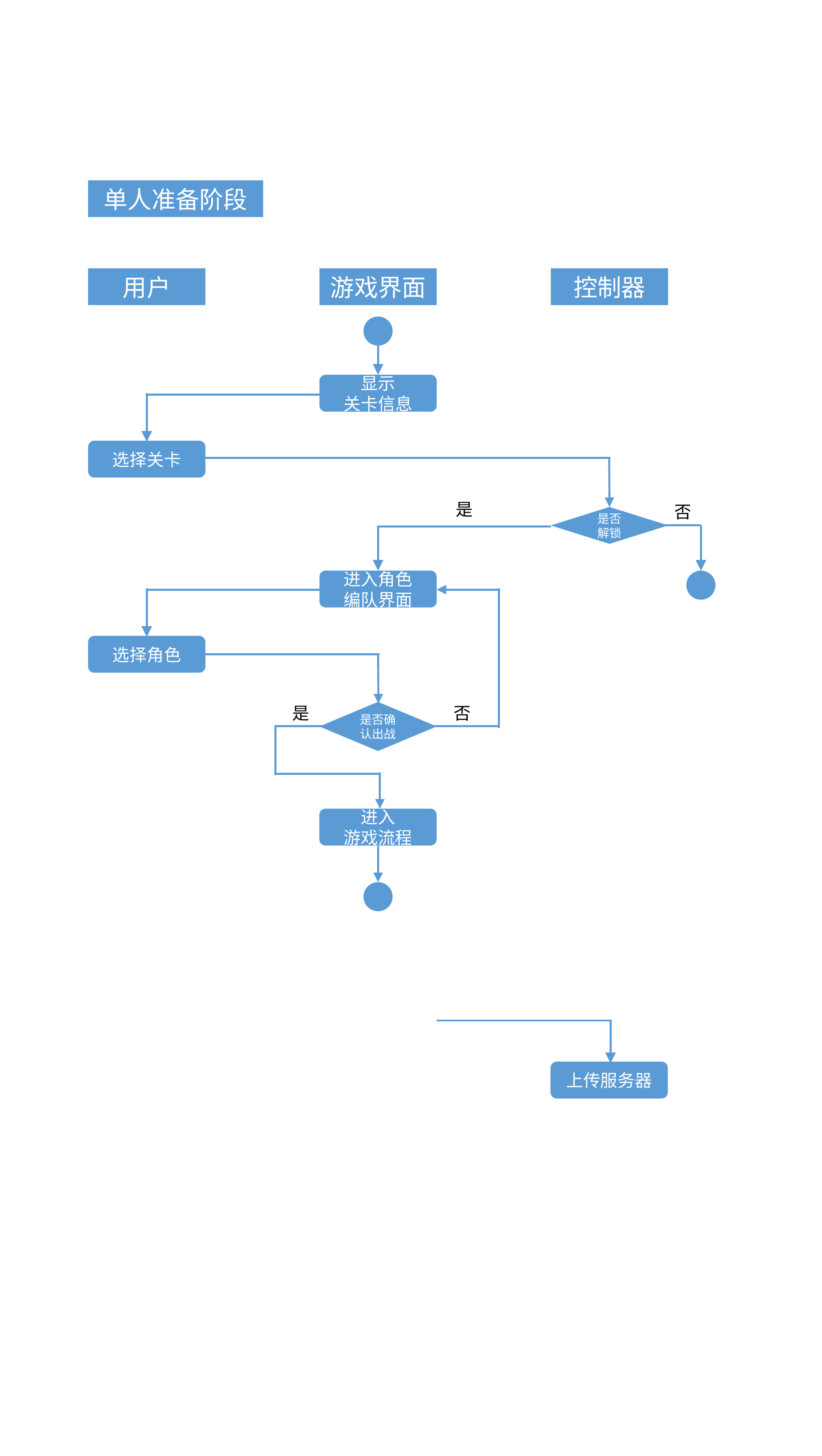

单人准备阶段
用户
游戏界面
控制器

显示
关卡信息
选择关卡
是
否
是否
解锁
进入角色
编队界面

选择角色
是
否
是否确认出战
进入
游戏流程

上传服务器